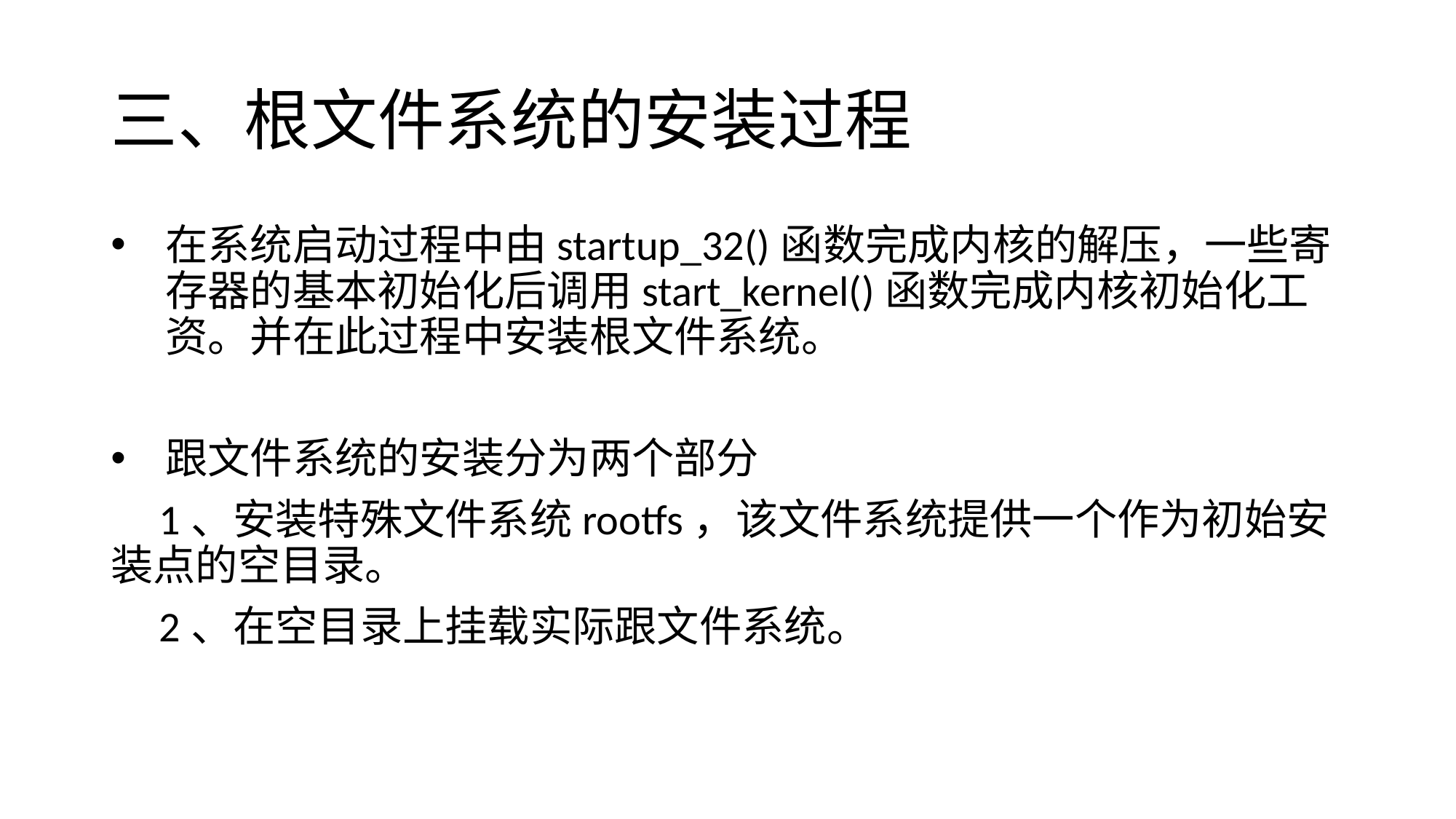

# 三、根文件系统的安装过程
在系统启动过程中由startup_32()函数完成内核的解压，一些寄存器的基本初始化后调用start_kernel()函数完成内核初始化工资。并在此过程中安装根文件系统。

跟文件系统的安装分为两个部分
     1、安装特殊文件系统rootfs，该文件系统提供一个作为初始安装点的空目录。
     2、在空目录上挂载实际跟文件系统。